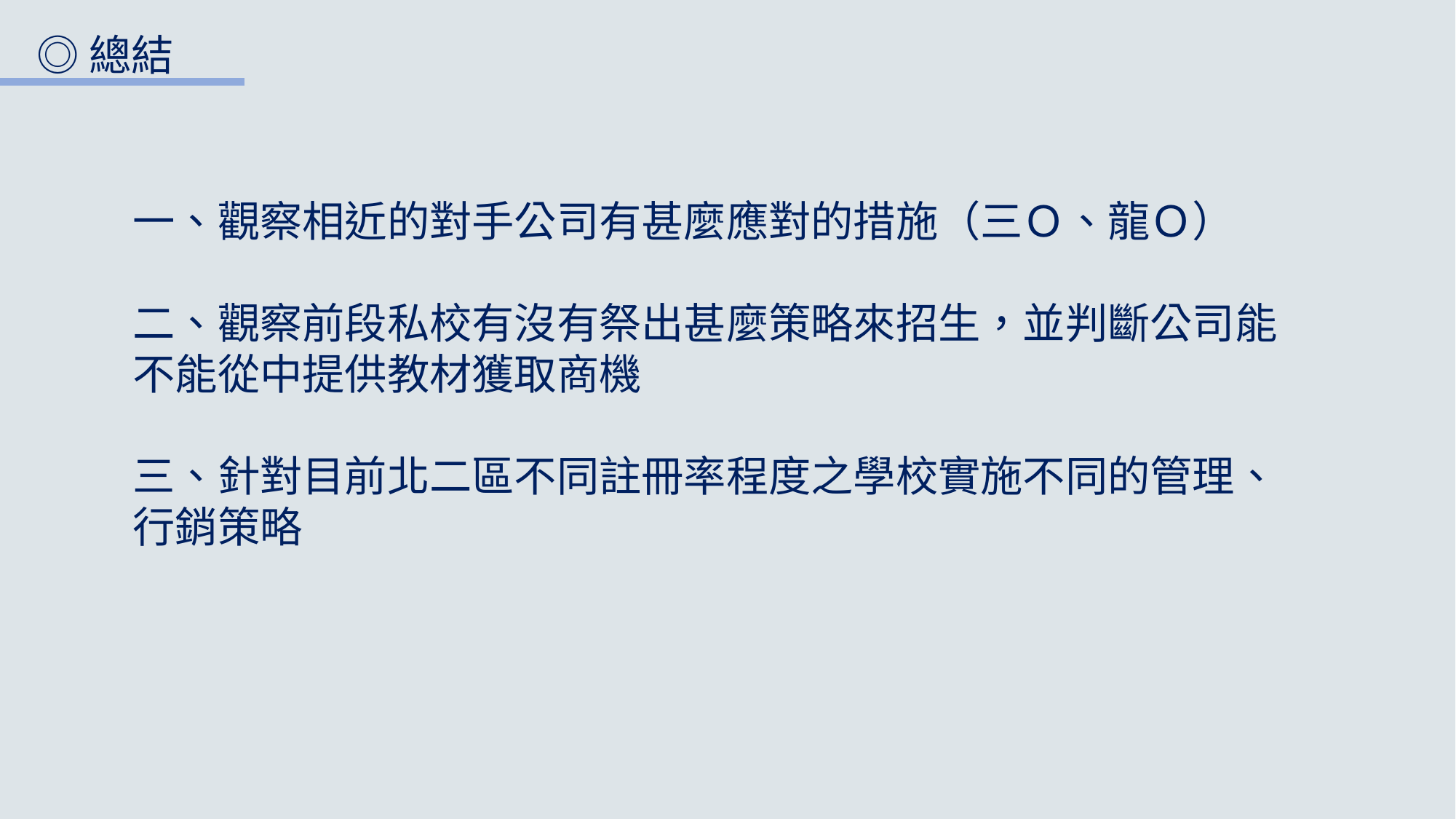

◎總結

一、觀察相近的對手公司有甚麼應對的措施（三Ｏ、龍Ｏ）

二、觀察前段私校有沒有祭出甚麼策略來招生，並判斷公司能不能從中提供教材獲取商機

三、針對目前北二區不同註冊率程度之學校實施不同的管理、行銷策略